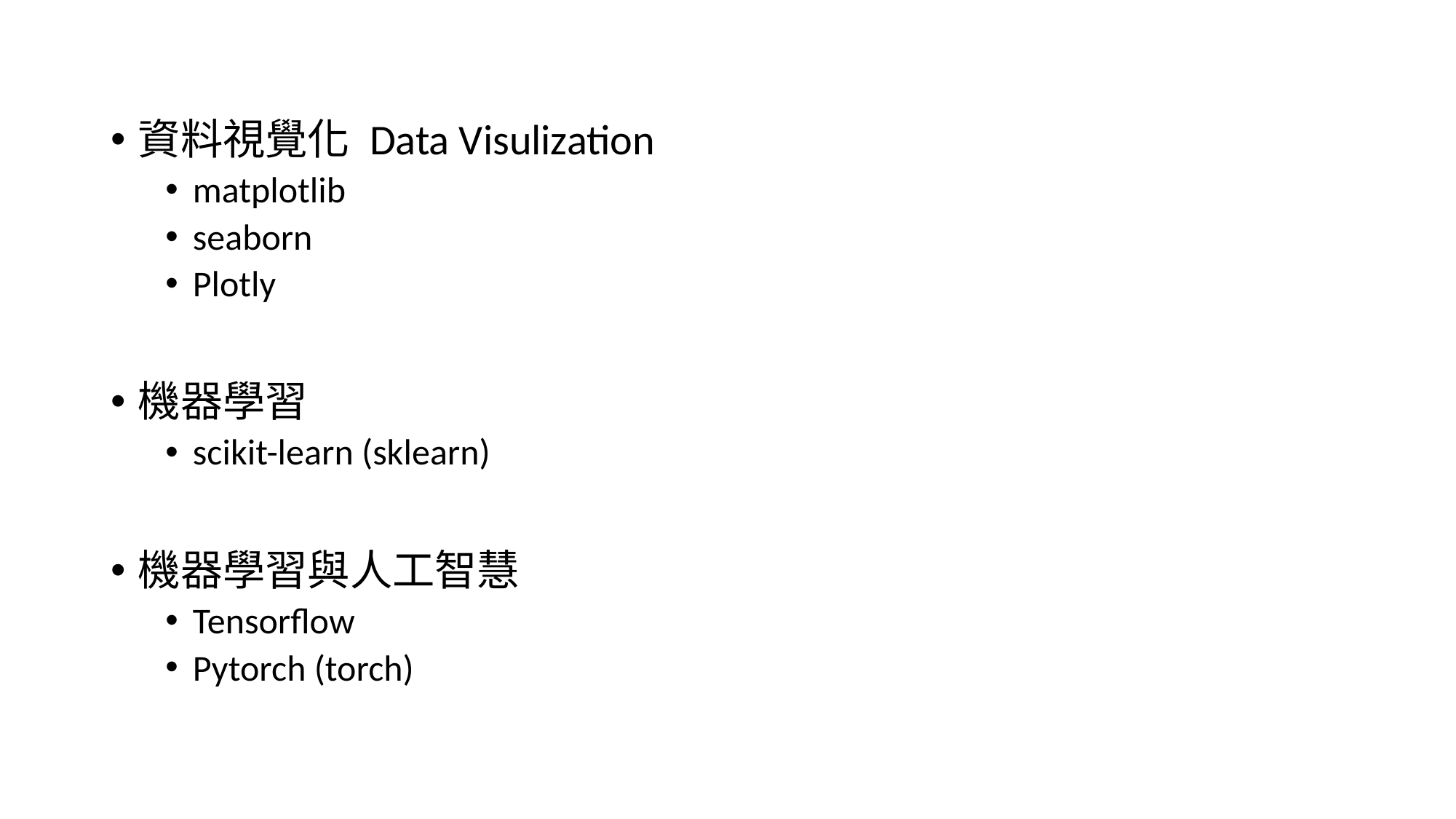

資料視覺化 Data Visulization
matplotlib
seaborn
Plotly

機器學習
scikit-learn (sklearn)

機器學習與人工智慧
Tensorflow
Pytorch (torch)